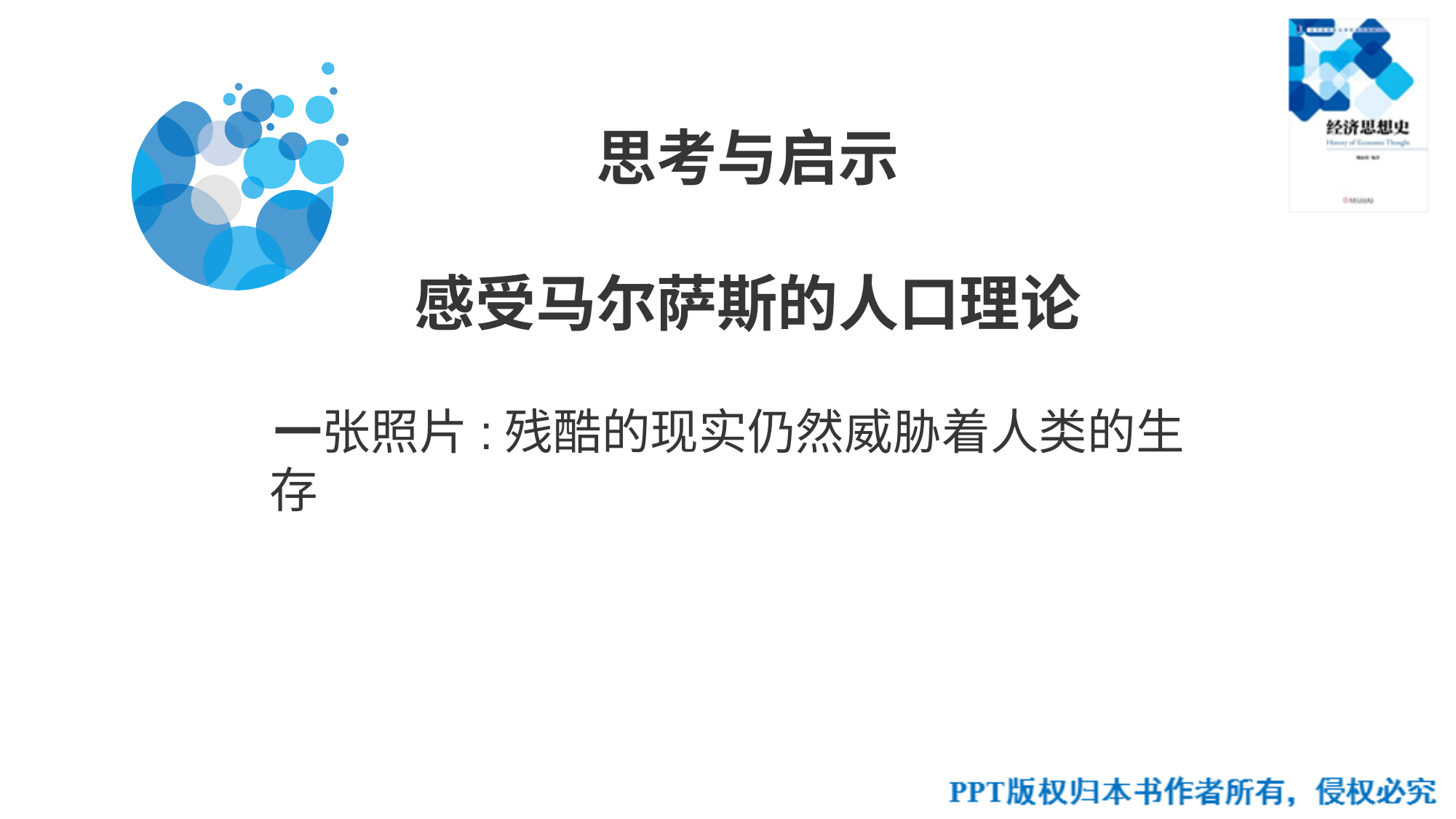

# 思考与启示 感受马尔萨斯的人口理论
   一张照片:残酷的现实仍然威胁着人类的生存